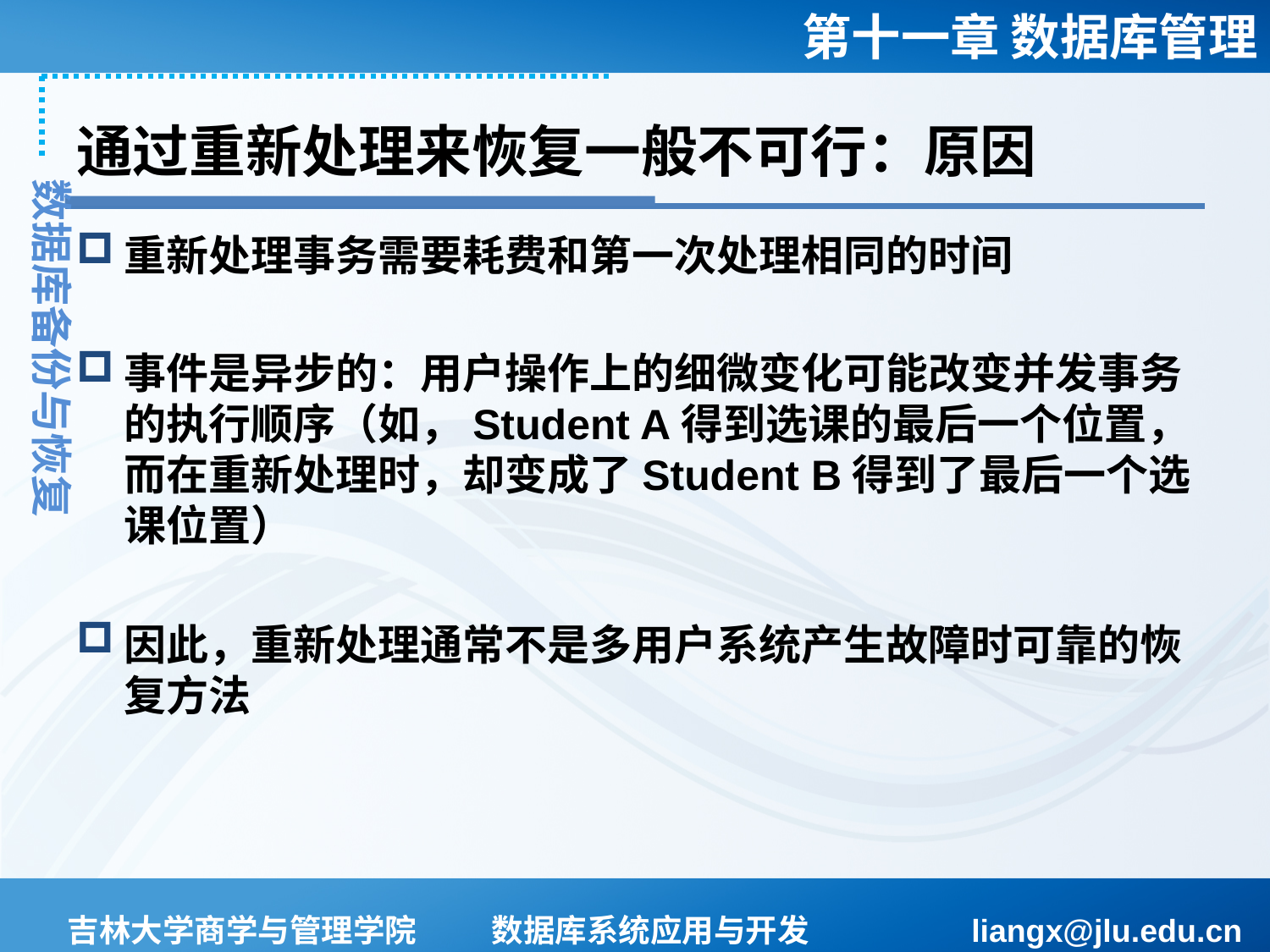

# 通过重新处理来恢复一般不可行：原因
数据库备份与恢复
重新处理事务需要耗费和第一次处理相同的时间

事件是异步的：用户操作上的细微变化可能改变并发事务的执行顺序（如，Student A得到选课的最后一个位置，而在重新处理时，却变成了Student B得到了最后一个选课位置）

因此，重新处理通常不是多用户系统产生故障时可靠的恢复方法